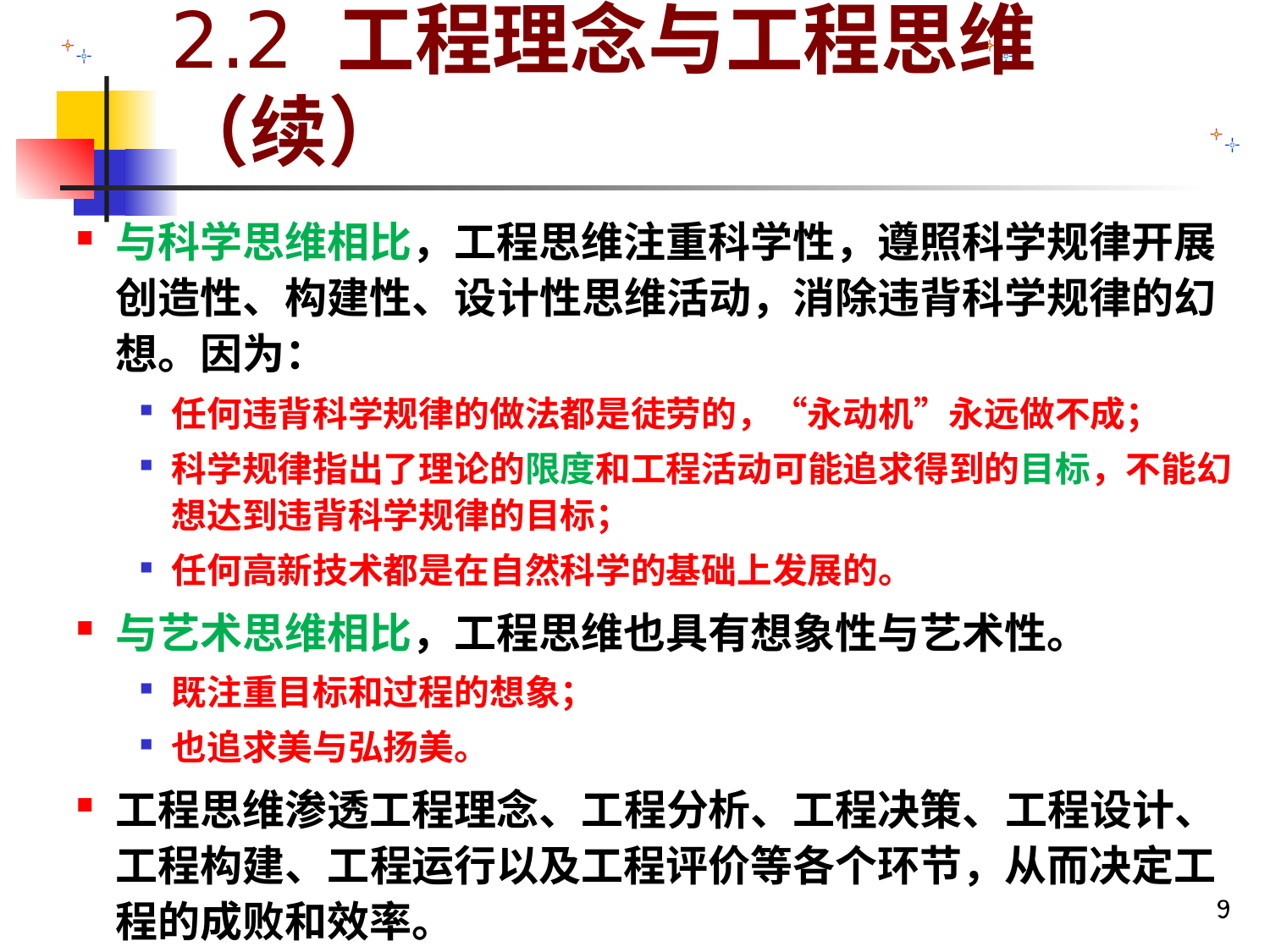

# 2.2 工程理念与工程思维（续）
与科学思维相比，工程思维注重科学性，遵照科学规律开展创造性、构建性、设计性思维活动，消除违背科学规律的幻想。因为：
任何违背科学规律的做法都是徒劳的，“永动机”永远做不成；
科学规律指出了理论的限度和工程活动可能追求得到的目标，不能幻想达到违背科学规律的目标；
任何高新技术都是在自然科学的基础上发展的。
与艺术思维相比，工程思维也具有想象性与艺术性。
既注重目标和过程的想象；
也追求美与弘扬美。
工程思维渗透工程理念、工程分析、工程决策、工程设计、工程构建、工程运行以及工程评价等各个环节，从而决定工程的成败和效率。
9